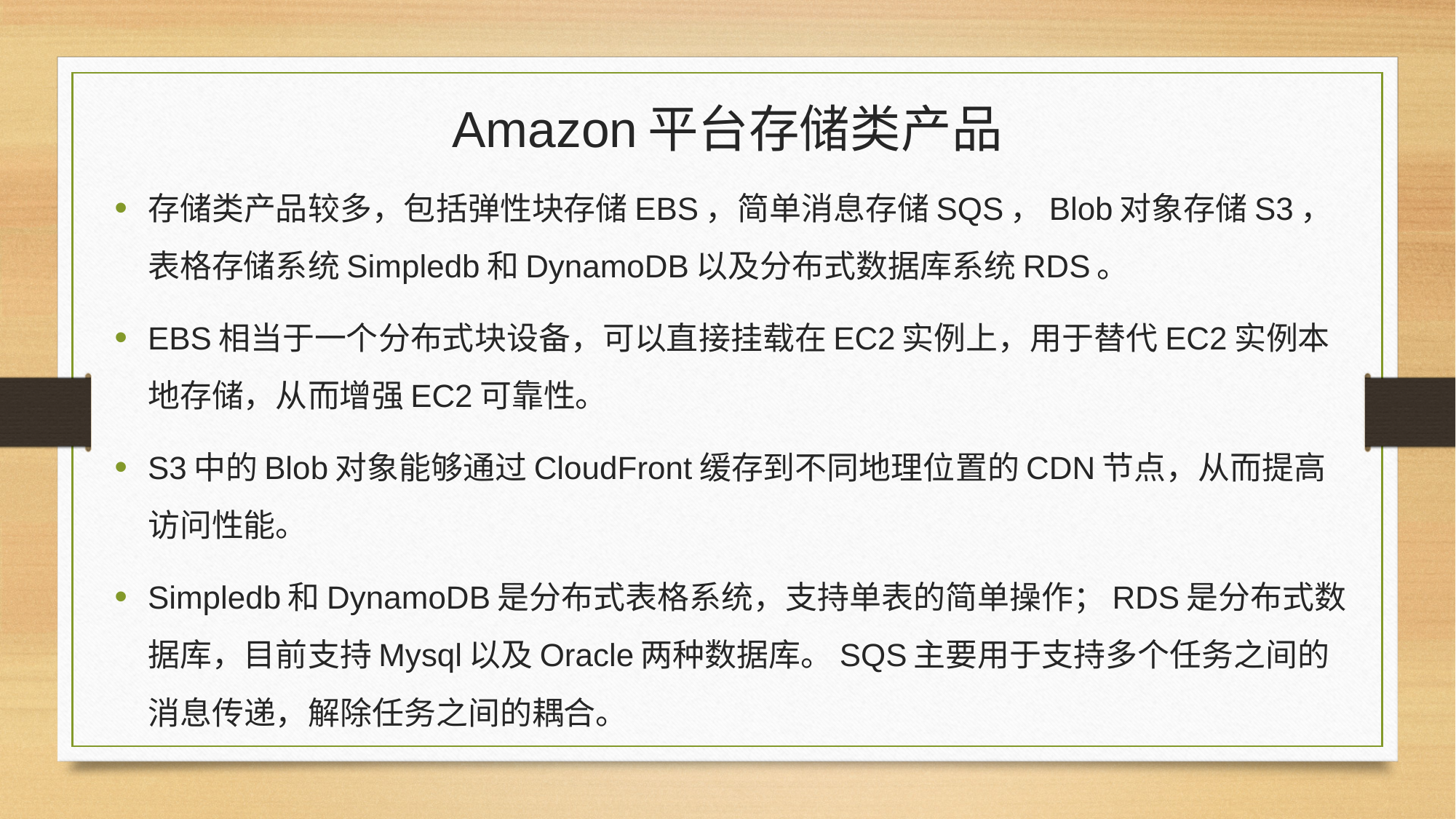

Amazon平台存储类产品
存储类产品较多，包括弹性块存储EBS，简单消息存储SQS，Blob对象存储S3，表格存储系统Simpledb和DynamoDB以及分布式数据库系统RDS。
EBS相当于一个分布式块设备，可以直接挂载在EC2实例上，用于替代EC2实例本地存储，从而增强EC2可靠性。
S3中的Blob对象能够通过CloudFront缓存到不同地理位置的CDN节点，从而提高访问性能。
Simpledb和DynamoDB是分布式表格系统，支持单表的简单操作；RDS是分布式数据库，目前支持Mysql以及Oracle两种数据库。SQS主要用于支持多个任务之间的消息传递，解除任务之间的耦合。